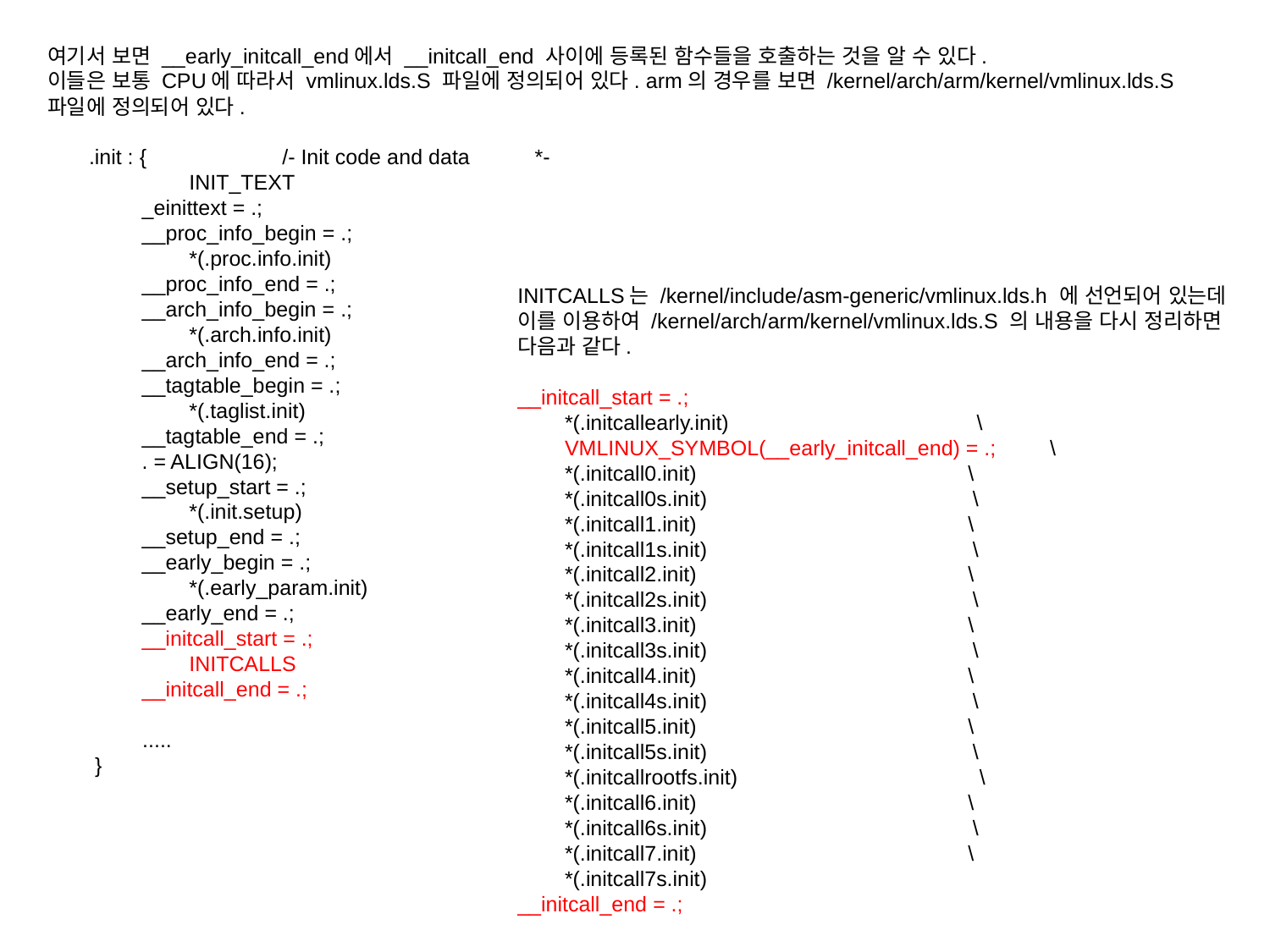

여기서 보면 __early_initcall_end에서 __initcall_end 사이에 등록된 함수들을 호출하는 것을 알 수 있다.
이들은 보통 CPU에 따라서 vmlinux.lds.S 파일에 정의되어 있다. arm의 경우를 보면 /kernel/arch/arm/kernel/vmlinux.lds.S 파일에 정의되어 있다.

       .init : {                       /- Init code and data           *-
                        INIT_TEXT
                _einittext = .;
                __proc_info_begin = .;
                        *(.proc.info.init)
                __proc_info_end = .;
                __arch_info_begin = .;
                        *(.arch.info.init)
                __arch_info_end = .;
                __tagtable_begin = .;
                        *(.taglist.init)
                __tagtable_end = .;
                . = ALIGN(16);
                __setup_start = .;
                        *(.init.setup)
                __setup_end = .;
                __early_begin = .;
                        *(.early_param.init)
                __early_end = .;
                __initcall_start = .;
                        INITCALLS
                __initcall_end = .;

                .....
        }
INITCALLS는 /kernel/include/asm-generic/vmlinux.lds.h 에 선언되어 있는데 이를 이용하여 /kernel/arch/arm/kernel/vmlinux.lds.S 의 내용을 다시 정리하면 다음과 같다.

__initcall_start = .;
        *(.initcallearly.init)                                          \
        VMLINUX_SYMBOL(__early_initcall_end) = .;         \
        *(.initcall0.init)                                              \
        *(.initcall0s.init)                                             \
        *(.initcall1.init)                                              \
        *(.initcall1s.init)                                             \
        *(.initcall2.init)                                              \
        *(.initcall2s.init)                                             \
        *(.initcall3.init)                                              \
        *(.initcall3s.init)                                             \
        *(.initcall4.init)                                              \
        *(.initcall4s.init)                                             \
        *(.initcall5.init)                                              \
        *(.initcall5s.init)                                             \
        *(.initcallrootfs.init)                                         \
        *(.initcall6.init)                                              \
        *(.initcall6s.init)                                             \
        *(.initcall7.init)                                              \
        *(.initcall7s.init)
__initcall_end = .;